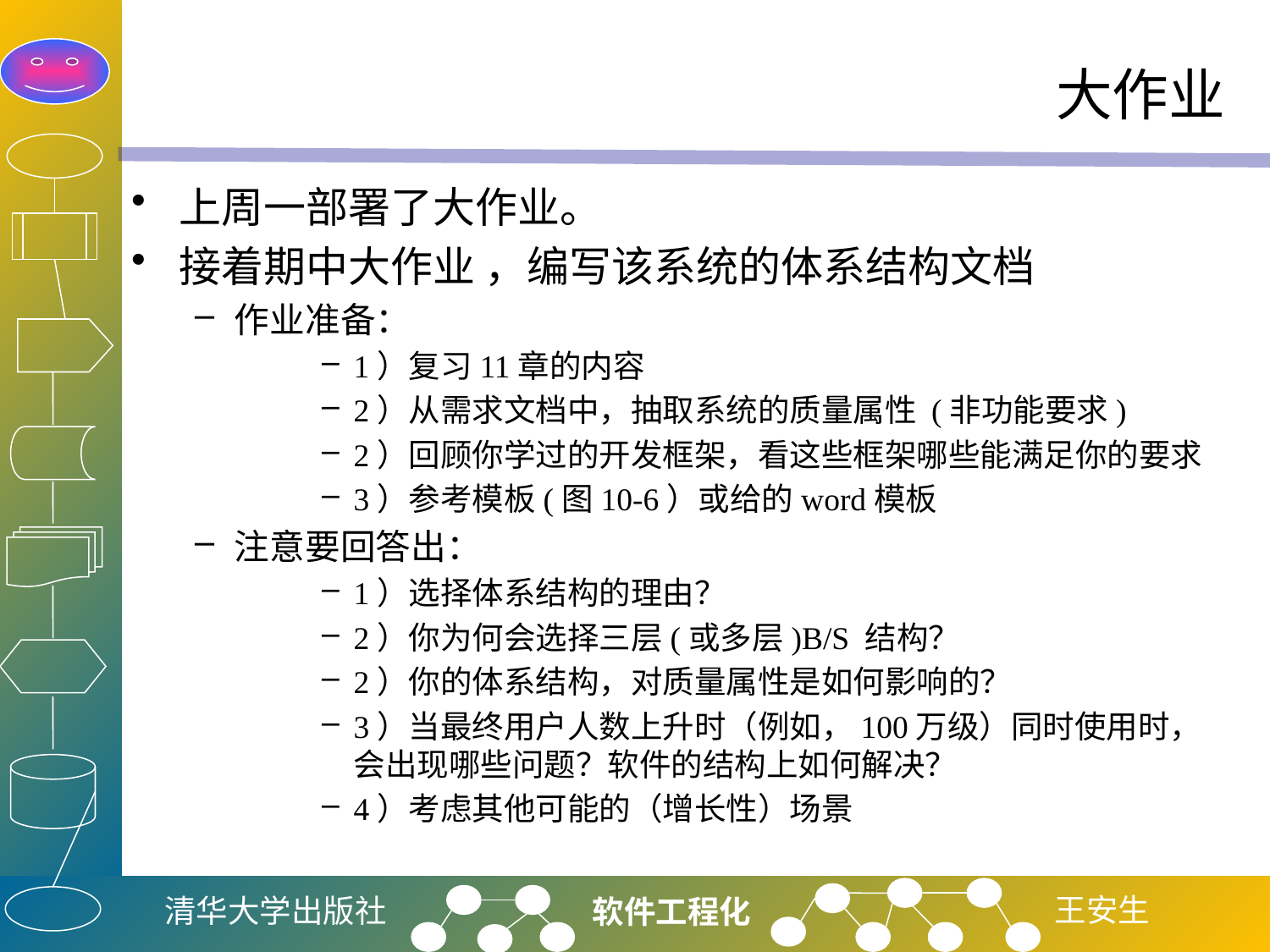

# 大作业
上周一部署了大作业。
接着期中大作业 ，编写该系统的体系结构文档
作业准备：
1）复习11章的内容
2）从需求文档中，抽取系统的质量属性 (非功能要求)
2）回顾你学过的开发框架，看这些框架哪些能满足你的要求
3）参考模板(图10-6）或给的word模板
注意要回答出：
1）选择体系结构的理由？
2）你为何会选择三层(或多层)B/S 结构？
2）你的体系结构，对质量属性是如何影响的？
3）当最终用户人数上升时（例如，100万级）同时使用时，会出现哪些问题？软件的结构上如何解决？
4）考虑其他可能的（增长性）场景